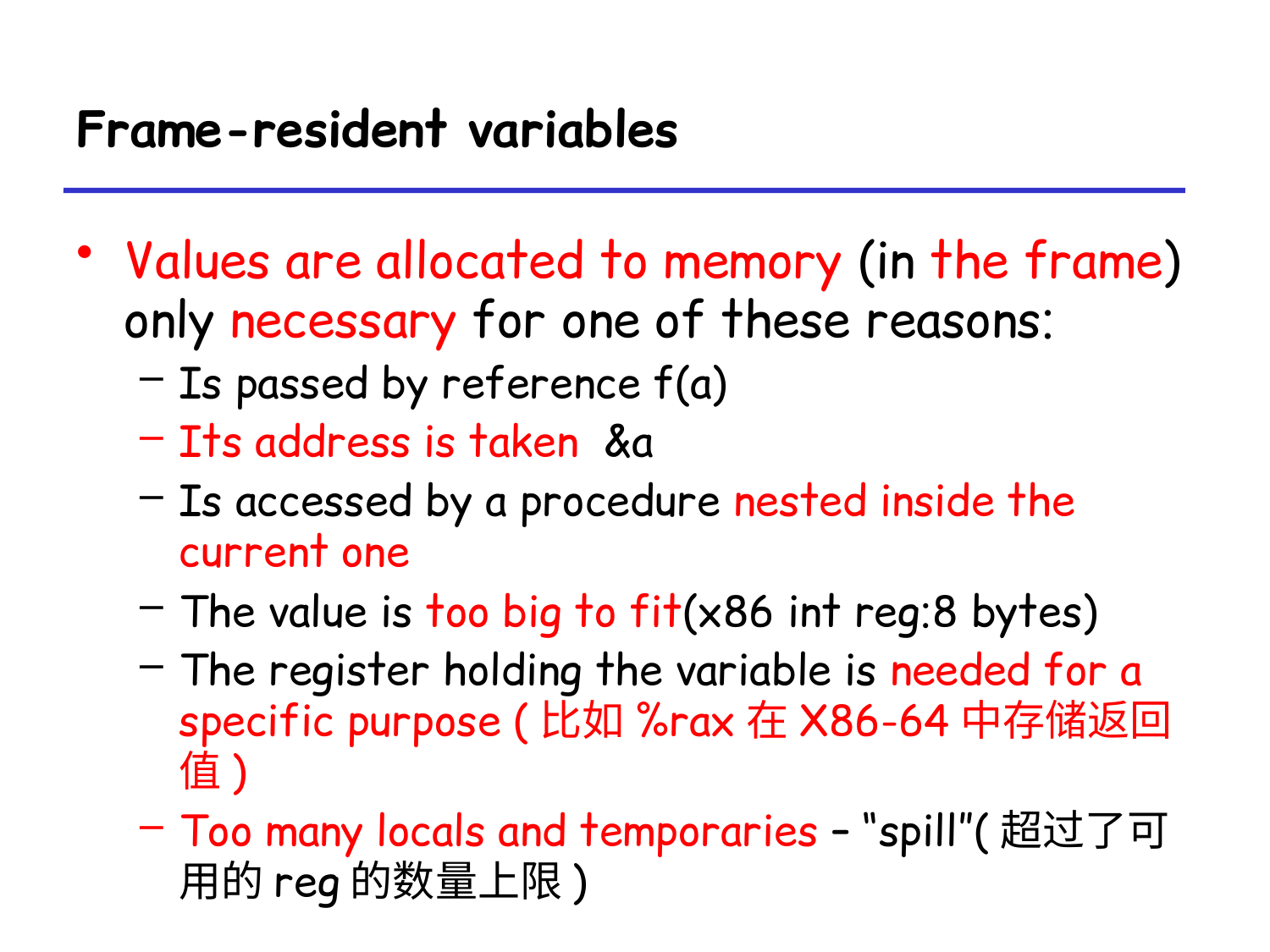

# Frame-resident variables
Values are allocated to memory (in the frame) only necessary for one of these reasons:
Is passed by reference f(a)
Its address is taken  &a
Is accessed by a procedure nested inside the current one
The value is too big to fit(x86 int reg:8 bytes)
The register holding the variable is needed for a specific purpose (比如%rax在X86-64中存储返回值)
Too many locals and temporaries – “spill”(超过了可用的reg的数量上限)
24